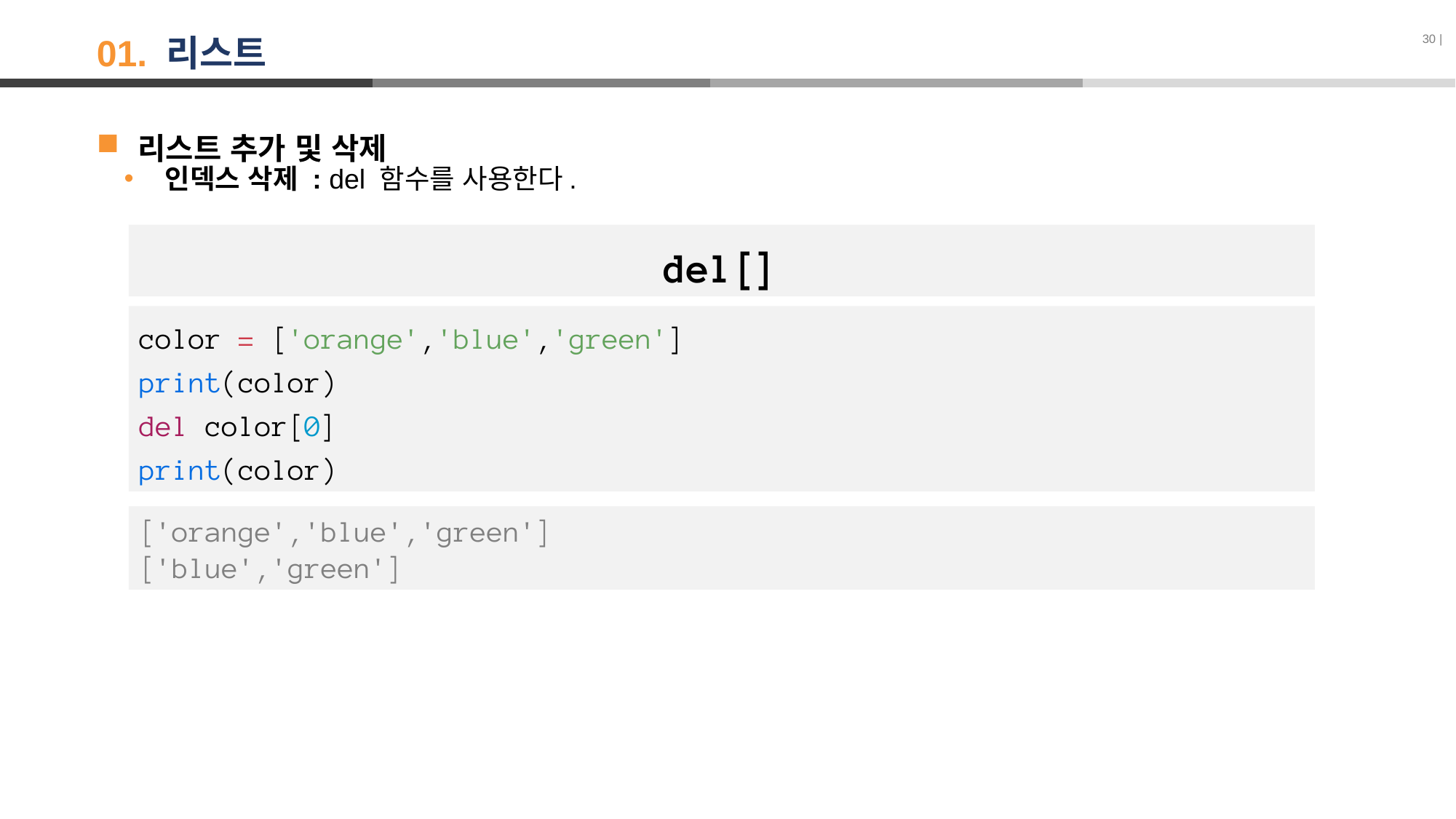

30 |
# 01. 리스트
리스트 추가 및 삭제
인덱스 삭제 : del 함수를 사용한다.
del[]
color = ['orange','blue','green']
print(color)
del color[0]
print(color)
['orange','blue','green']
['blue','green']